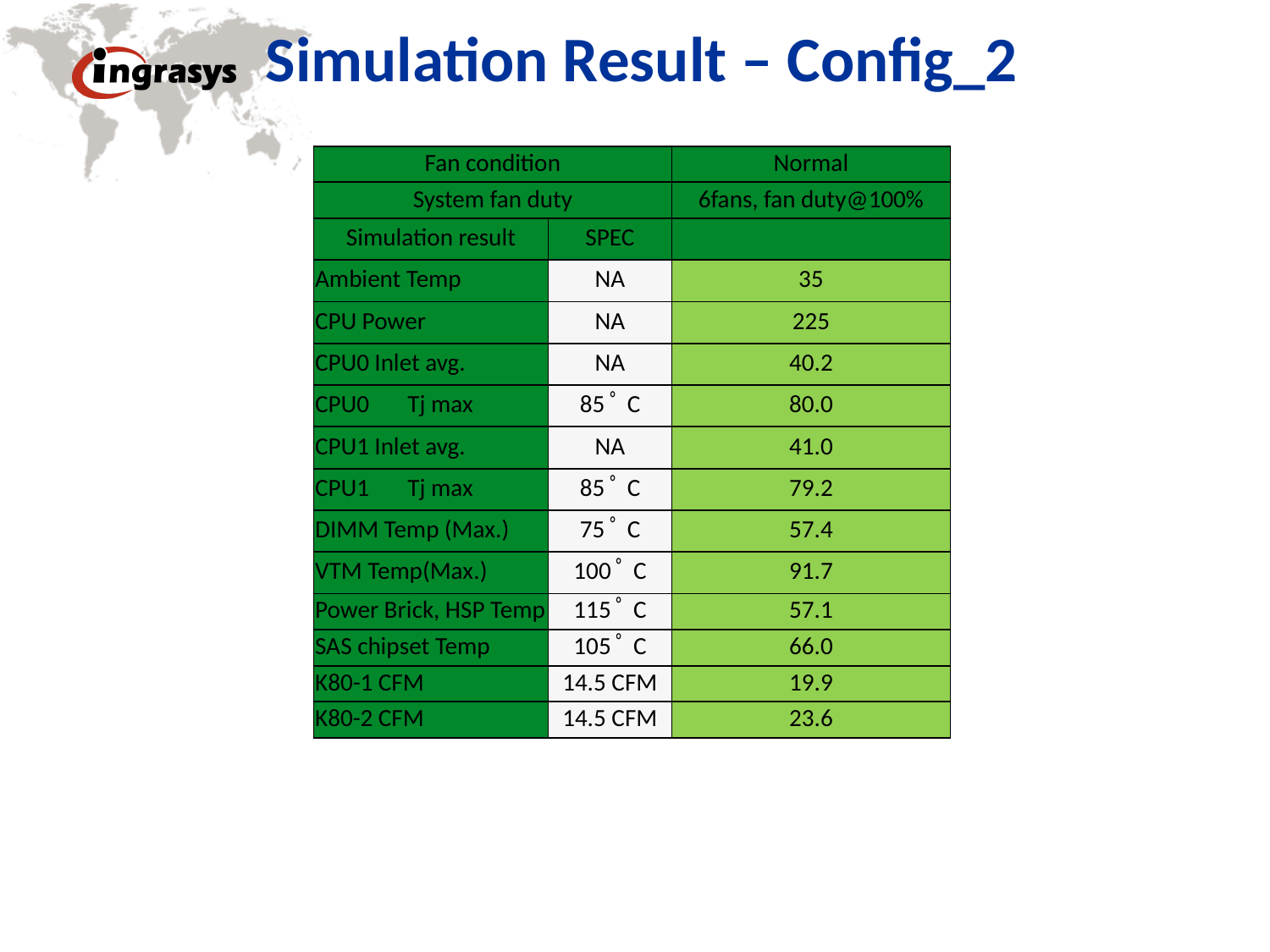

Simulation Result – Config_2
| Fan condition |  | Normal |
| --- | --- | --- |
| System fan duty |  | 6fans, fan duty@100% |
| Simulation result | SPEC |  |
| Ambient Temp | NA | 35 |
| CPU Power | NA | 225 |
| CPU0 Inlet avg. | NA | 40.2 |
| CPU0 Tj max | 85ﾟC | 80.0 |
| CPU1 Inlet avg. | NA | 41.0 |
| CPU1 Tj max | 85ﾟC | 79.2 |
| DIMM Temp (Max.) | 75ﾟC | 57.4 |
| VTM Temp(Max.) | 100ﾟC | 91.7 |
| Power Brick, HSP Temp | 115ﾟC | 57.1 |
| SAS chipset Temp | 105ﾟC | 66.0 |
| K80-1 CFM | 14.5 CFM | 19.9 |
| K80-2 CFM | 14.5 CFM | 23.6 |